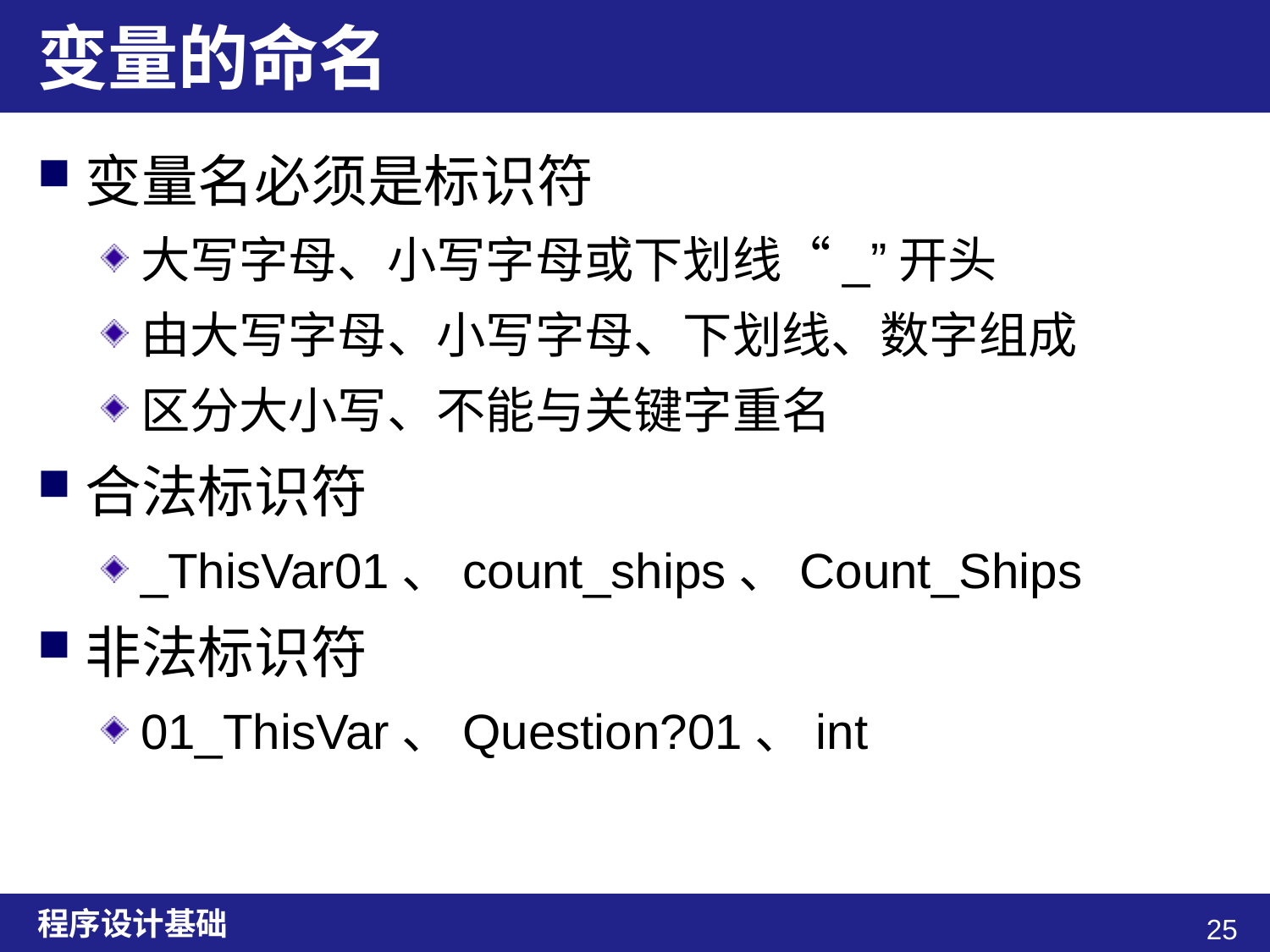

# 变量的命名
变量名必须是标识符
大写字母、小写字母或下划线“_”开头
由大写字母、小写字母、下划线、数字组成
区分大小写、不能与关键字重名
合法标识符
_ThisVar01、count_ships、Count_Ships
非法标识符
01_ThisVar、Question?01、int